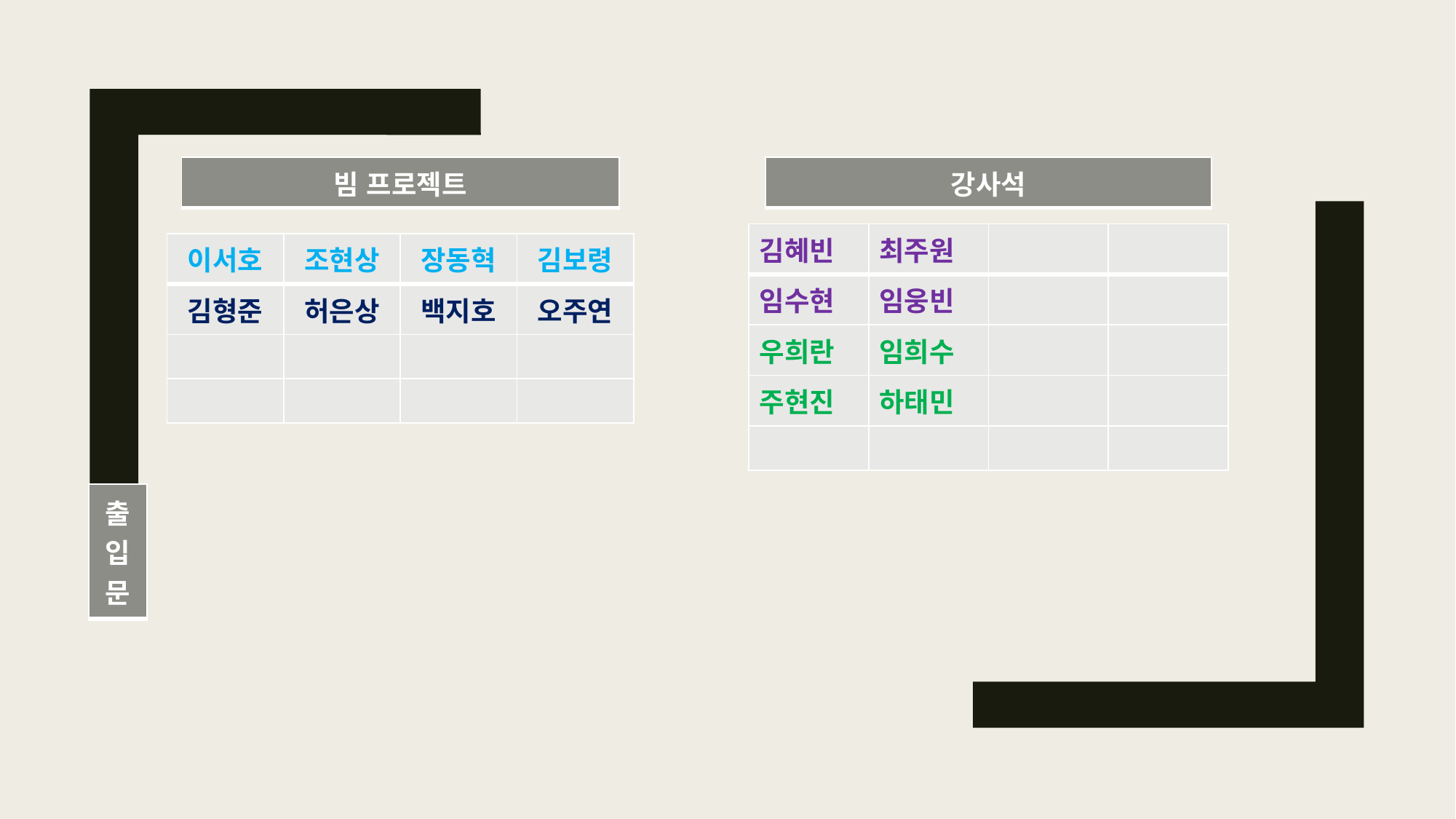

| 빔 프로젝트 |
| --- |
| 강사석 |
| --- |
| 김혜빈 | 최주원 |  |  |
| --- | --- | --- | --- |
| 임수현 | 임웅빈 |  |  |
| 우희란 | 임희수 |  |  |
| 주현진 | 하태민 |  |  |
|  |  |  |  |
| 이서호 | 조현상 | 장동혁 | 김보령 |
| --- | --- | --- | --- |
| 김형준 | 허은상 | 백지호 | 오주연 |
|  |  |  |  |
|  |  |  |  |
| 출입문 |
| --- |